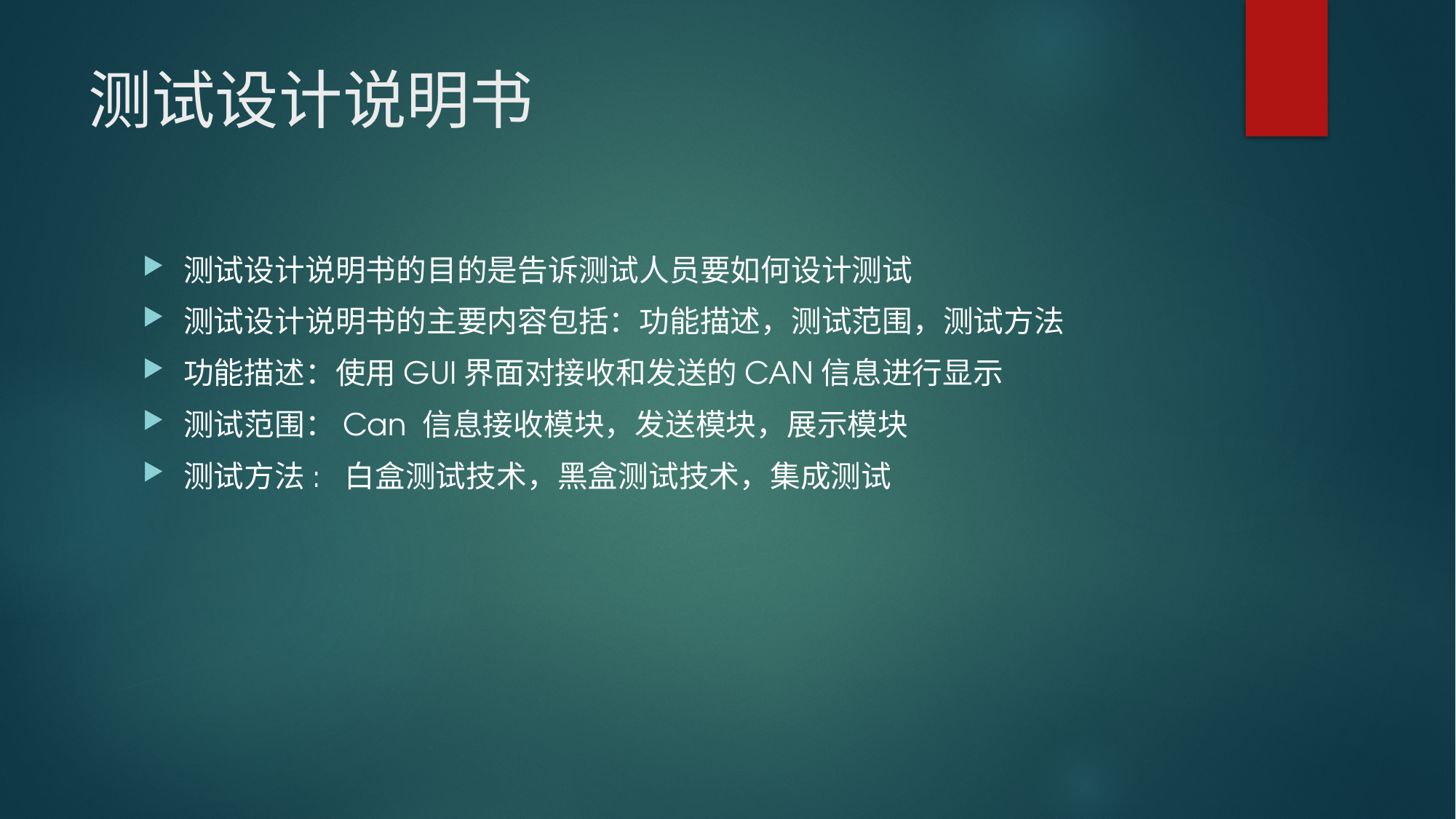

# 测试设计说明书
测试设计说明书的目的是告诉测试人员要如何设计测试
测试设计说明书的主要内容包括：功能描述，测试范围，测试方法
功能描述：使用GUI界面对接收和发送的CAN信息进行显示
测试范围：Can 信息接收模块，发送模块，展示模块
测试方法:  白盒测试技术，黑盒测试技术，集成测试